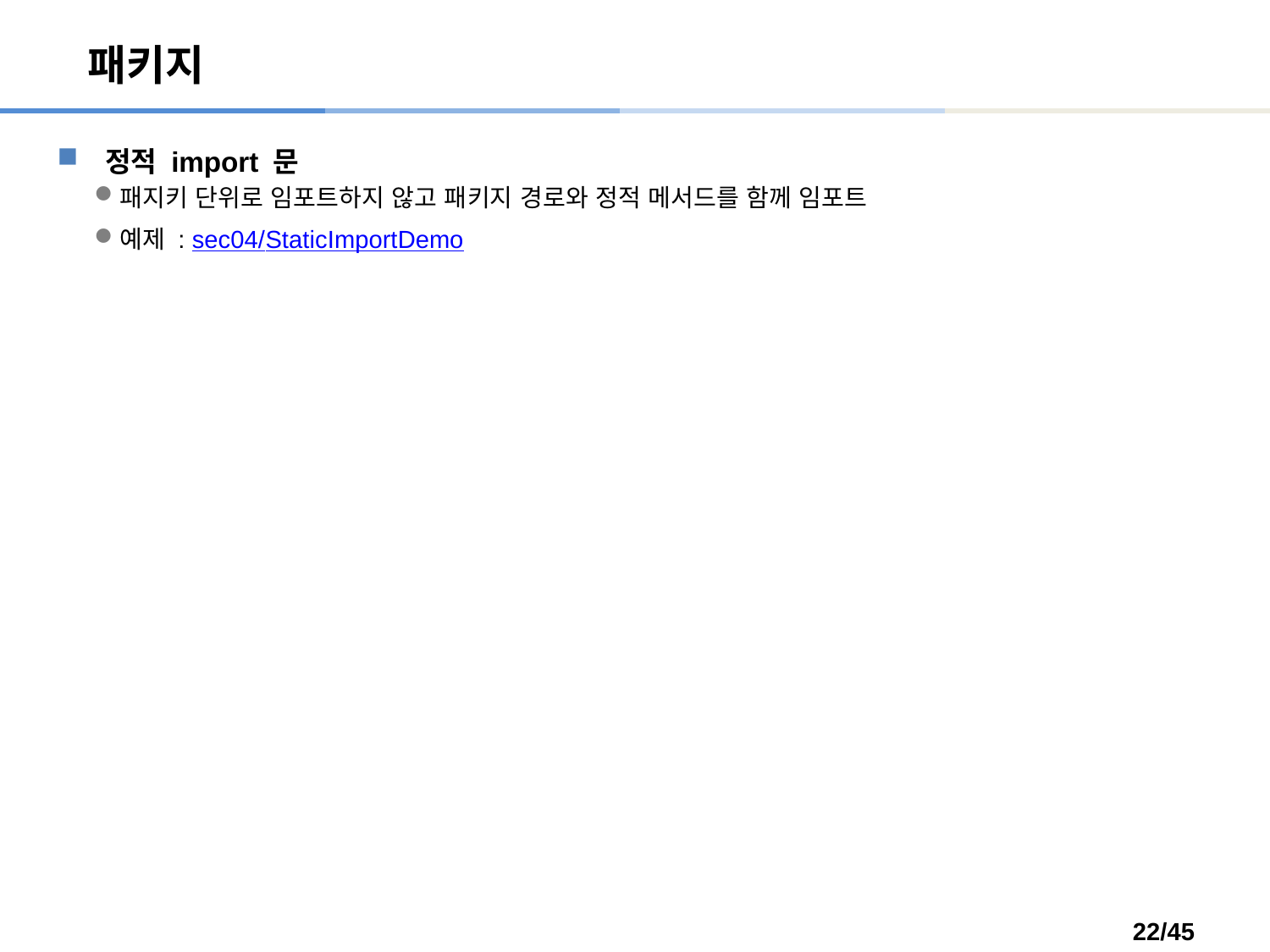

# 패키지
정적 import 문
패지키 단위로 임포트하지 않고 패키지 경로와 정적 메서드를 함께 임포트
예제 : sec04/StaticImportDemo